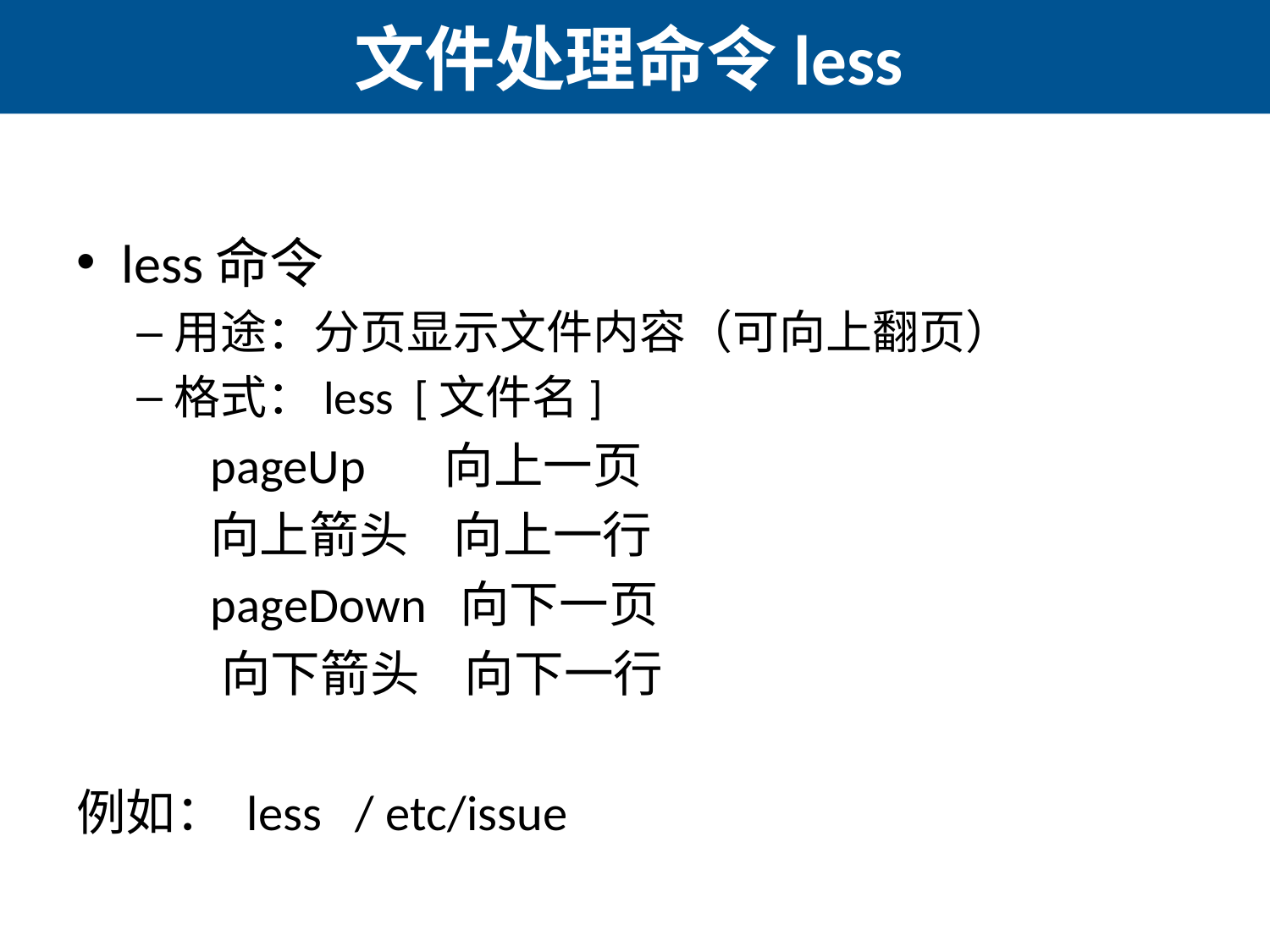

# 文件处理命令less
less命令
用途：分页显示文件内容（可向上翻页）
格式：less  [文件名]
	  pageUp      向上一页
           向上箭头    向上一行
            pageDown  向下一页
            向下箭头    向下一行

例如： less   / etc/issue